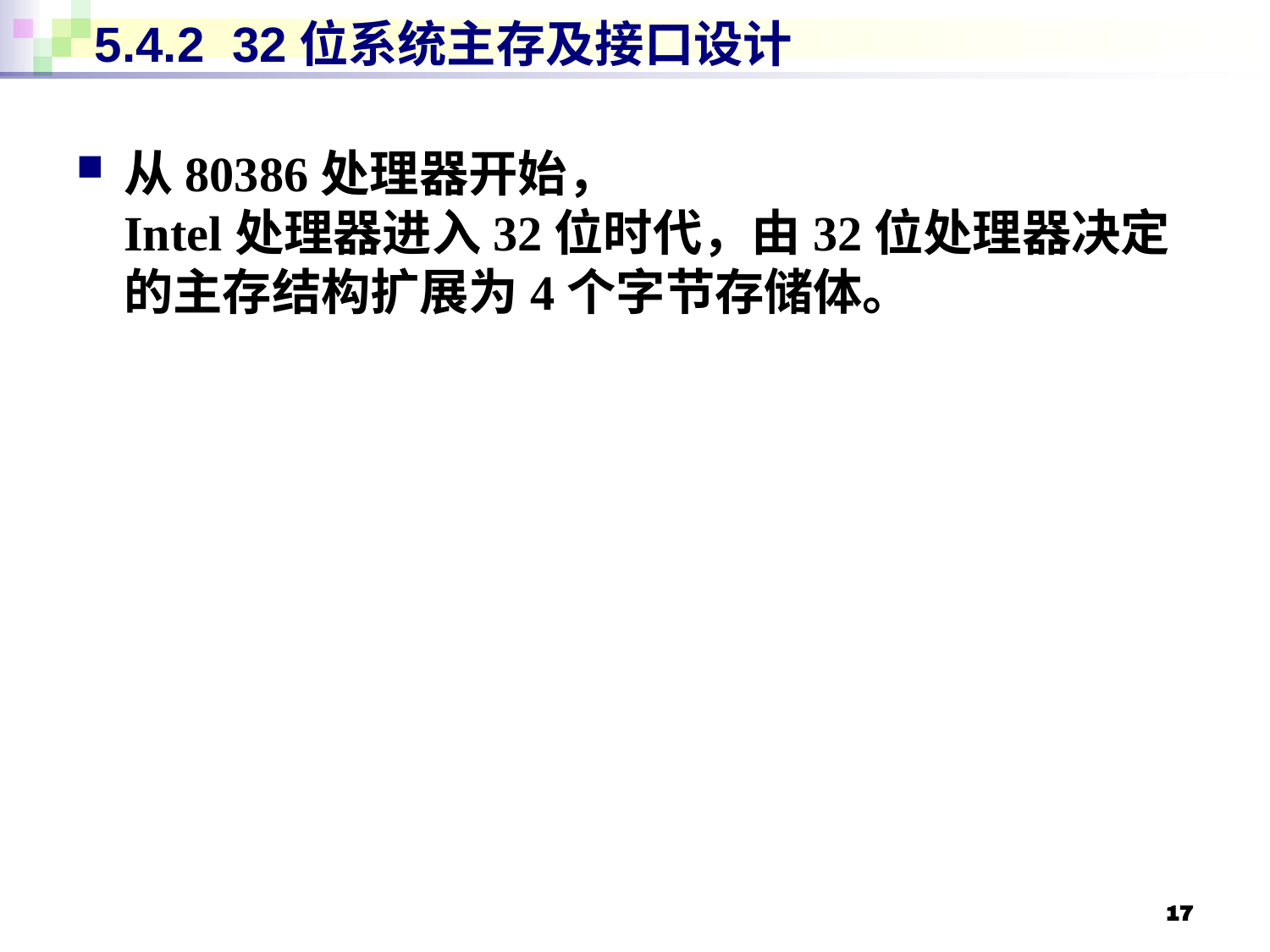

# 5.4.2  32位系统主存及接口设计
从80386处理器开始，
Intel处理器进入32位时代，由32位处理器决定的主存结构扩展为4个字节存储体。
17